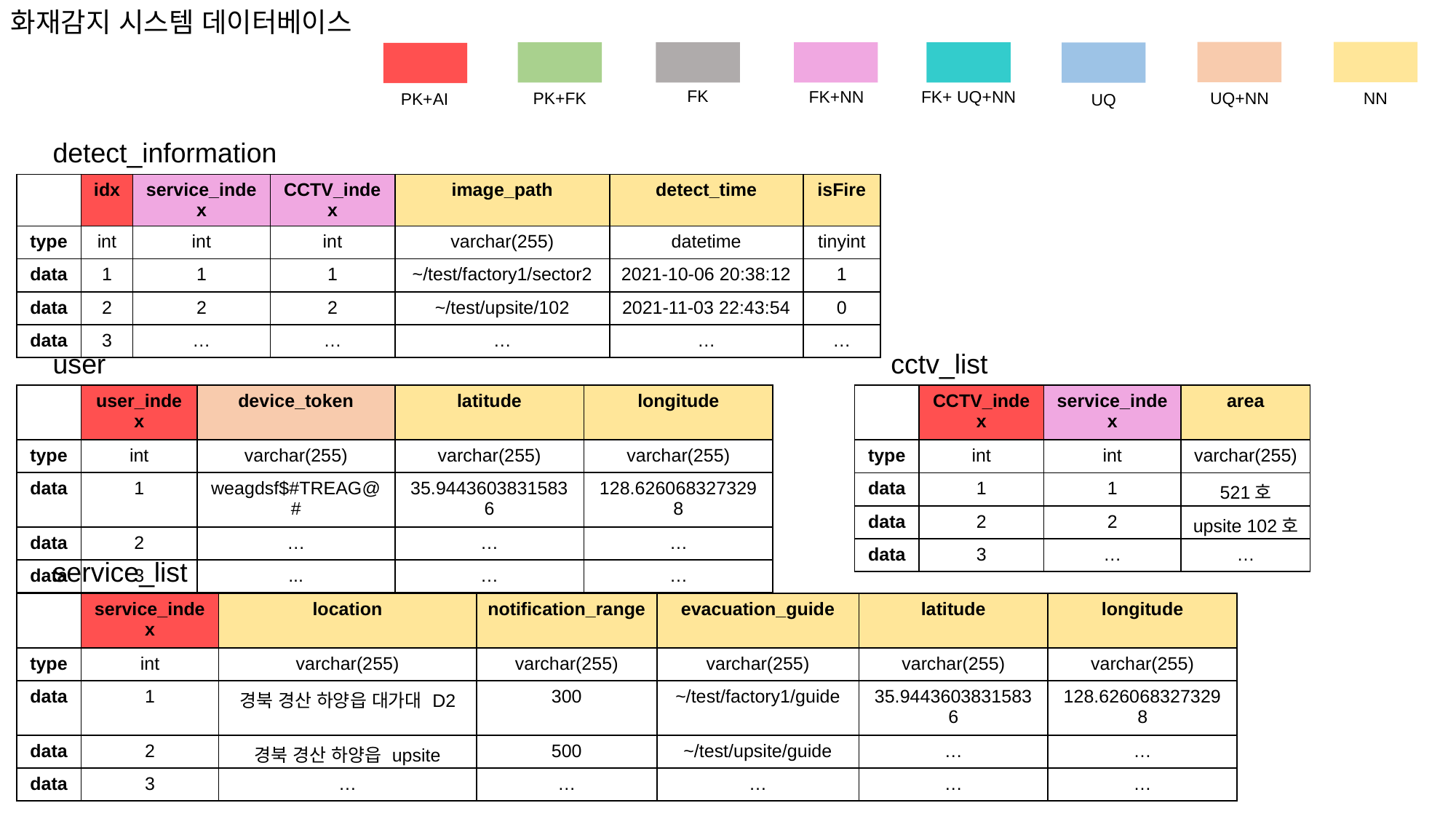

화재감지 시스템 데이터베이스

FK
FK+NN
FK+ UQ+NN
UQ+NN
NN
PK+FK
PK+AI
UQ
detect_information
|  | idx | service\_index | CCTV\_index | image\_path | detect\_time | isFire |
| --- | --- | --- | --- | --- | --- | --- |
| type | int | int | int | varchar(255) | datetime | tinyint |
| data | 1 | 1 | 1 | ~/test/factory1/sector2 | 2021-10-06 20:38:12 | 1 |
| data | 2 | 2 | 2 | ~/test/upsite/102 | 2021-11-03 22:43:54 | 0 |
| data | 3 | … | … | … | … | … |
user
cctv_list
|  | user\_index | device\_token | latitude | longitude |
| --- | --- | --- | --- | --- |
| type | int | varchar(255) | varchar(255) | varchar(255) |
| data | 1 | weagdsf$#TREAG@# | 35.94436038315836 | 128.6260683273298 |
| data | 2 | … | … | … |
| data | 3 | ... | … | … |
|  | CCTV\_index | service\_index | area |
| --- | --- | --- | --- |
| type | int | int | varchar(255) |
| data | 1 | 1 | 521호 |
| data | 2 | 2 | upsite 102호 |
| data | 3 | … | … |
service_list
|  | service\_index | location | notification\_range | evacuation\_guide | latitude | longitude |
| --- | --- | --- | --- | --- | --- | --- |
| type | int | varchar(255) | varchar(255) | varchar(255) | varchar(255) | varchar(255) |
| data | 1 | 경북 경산 하양읍 대가대 D2 | 300 | ~/test/factory1/guide | 35.94436038315836 | 128.6260683273298 |
| data | 2 | 경북 경산 하양읍 upsite | 500 | ~/test/upsite/guide | … | … |
| data | 3 | … | … | … | … | … |